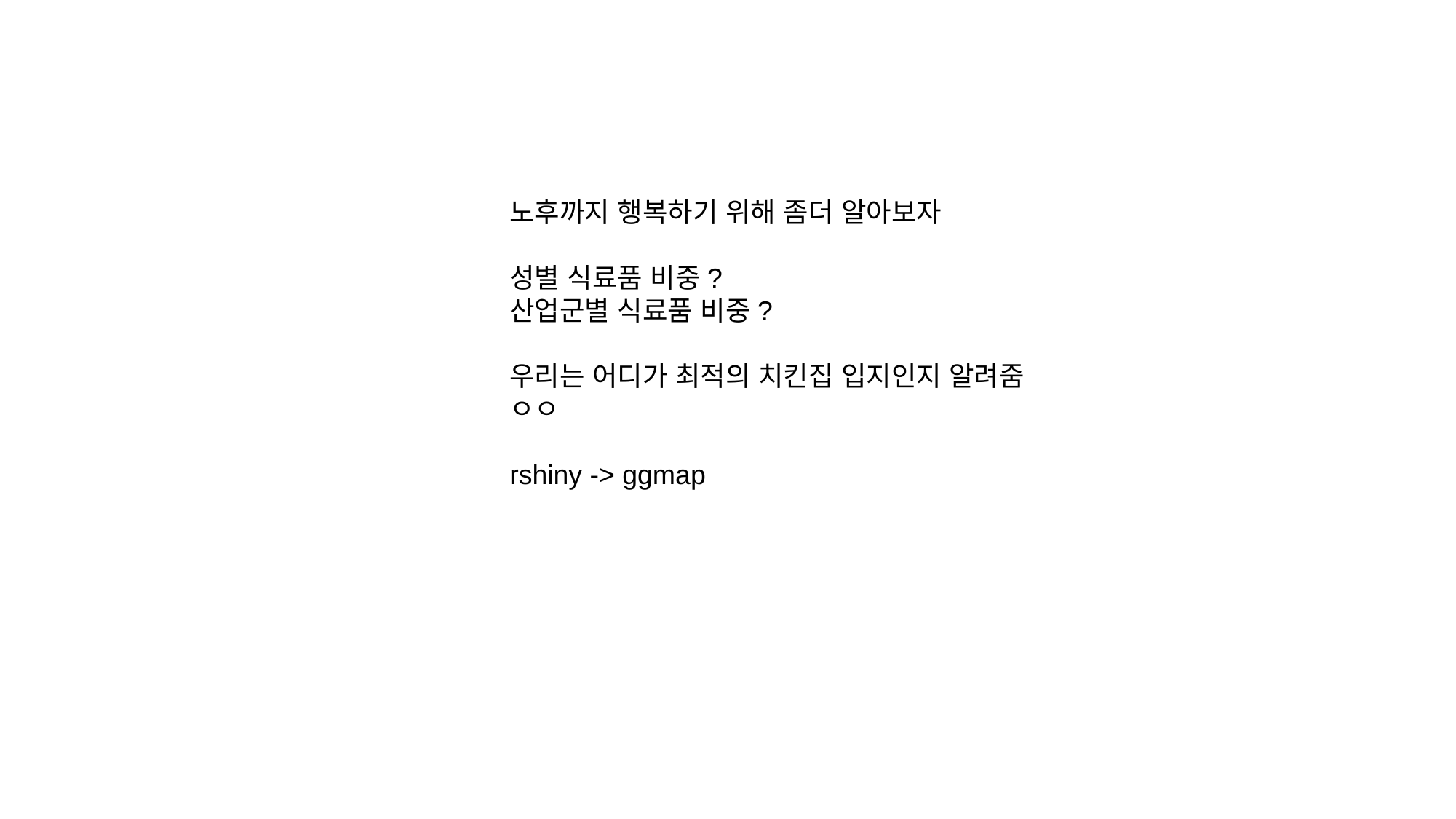

노후까지 행복하기 위해 좀더 알아보자

성별 식료품 비중?
산업군별 식료품 비중?

우리는 어디가 최적의 치킨집 입지인지 알려줌 ㅇㅇ

rshiny -> ggmap